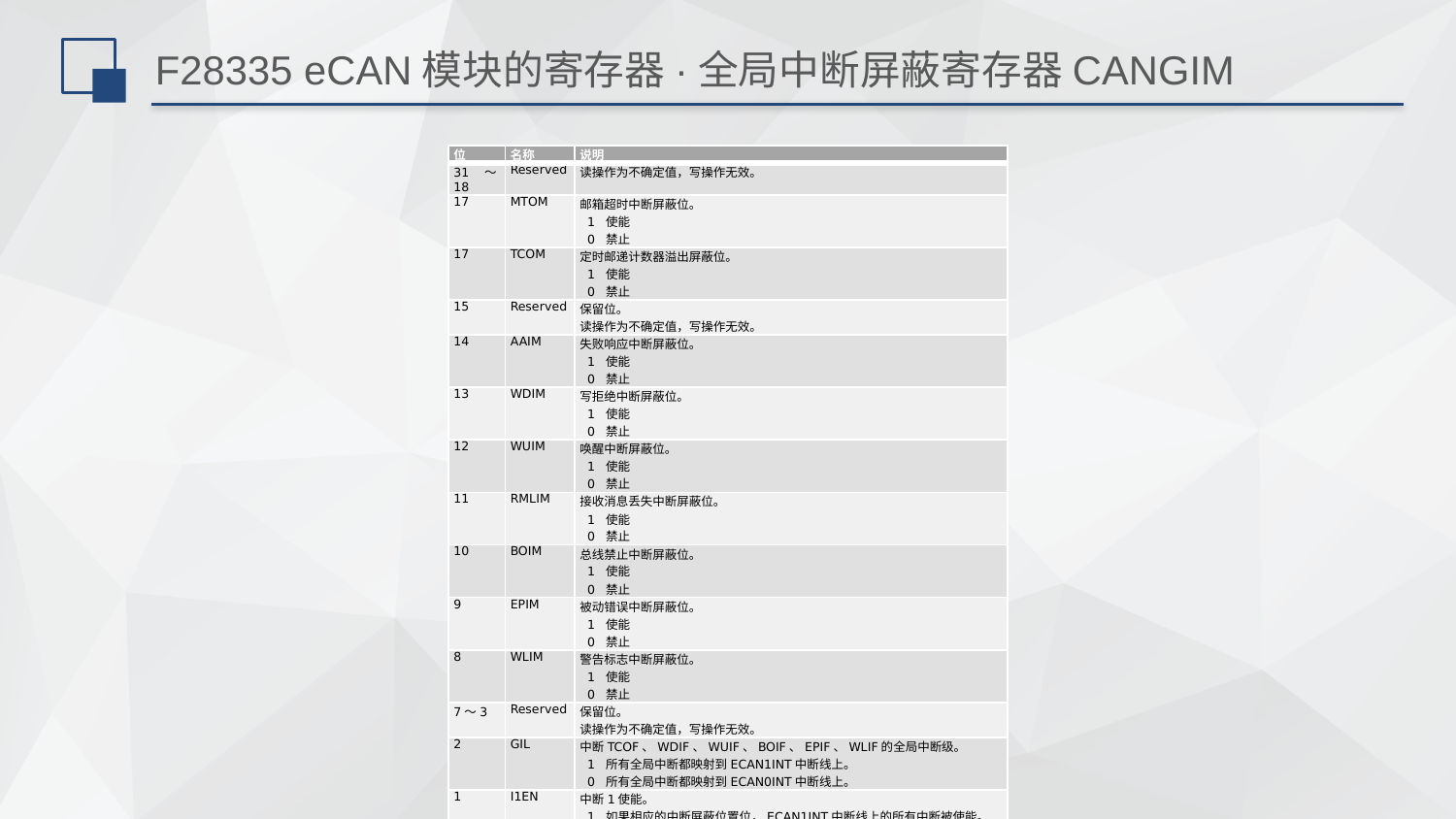

# F28335 eCAN模块的寄存器·全局中断屏蔽寄存器CANGIM
| 位 | 名称 | 说明 |
| --- | --- | --- |
| 31～18 | Reserved | 读操作为不确定值，写操作无效。 |
| 17 | MTOM | 邮箱超时中断屏蔽位。 1 使能 0 禁止 |
| 17 | TCOM | 定时邮递计数器溢出屏蔽位。 1 使能 0 禁止 |
| 15 | Reserved | 保留位。 读操作为不确定值，写操作无效。 |
| 14 | AAIM | 失败响应中断屏蔽位。 1 使能 0 禁止 |
| 13 | WDIM | 写拒绝中断屏蔽位。 1 使能 0 禁止 |
| 12 | WUIM | 唤醒中断屏蔽位。 1 使能 0 禁止 |
| 11 | RMLIM | 接收消息丢失中断屏蔽位。 1 使能 0 禁止 |
| 10 | BOIM | 总线禁止中断屏蔽位。 1 使能 0 禁止 |
| 9 | EPIM | 被动错误中断屏蔽位。 1 使能 0 禁止 |
| 8 | WLIM | 警告标志中断屏蔽位。 1 使能 0 禁止 |
| 7～3 | Reserved | 保留位。 读操作为不确定值，写操作无效。 |
| 2 | GIL | 中断TCOF、WDIF、WUIF、BOIF、EPIF、WLIF的全局中断级。 1 所有全局中断都映射到ECAN1INT中断线上。 0 所有全局中断都映射到ECAN0INT中断线上。 |
| 1 | I1EN | 中断1使能。 1 如果相应的中断屏蔽位置位，ECAN1INT中断线上的所有中断被使能。 0 ECAN1INT中断线所有中断被禁止。 |
| 0 | I0EN | 中断0使能。 1 如果相应的中断屏蔽位置位，ECAN0INT中断线上的所有中断被使能。 0 ECAN0INT中断线所有中断被禁止。 |